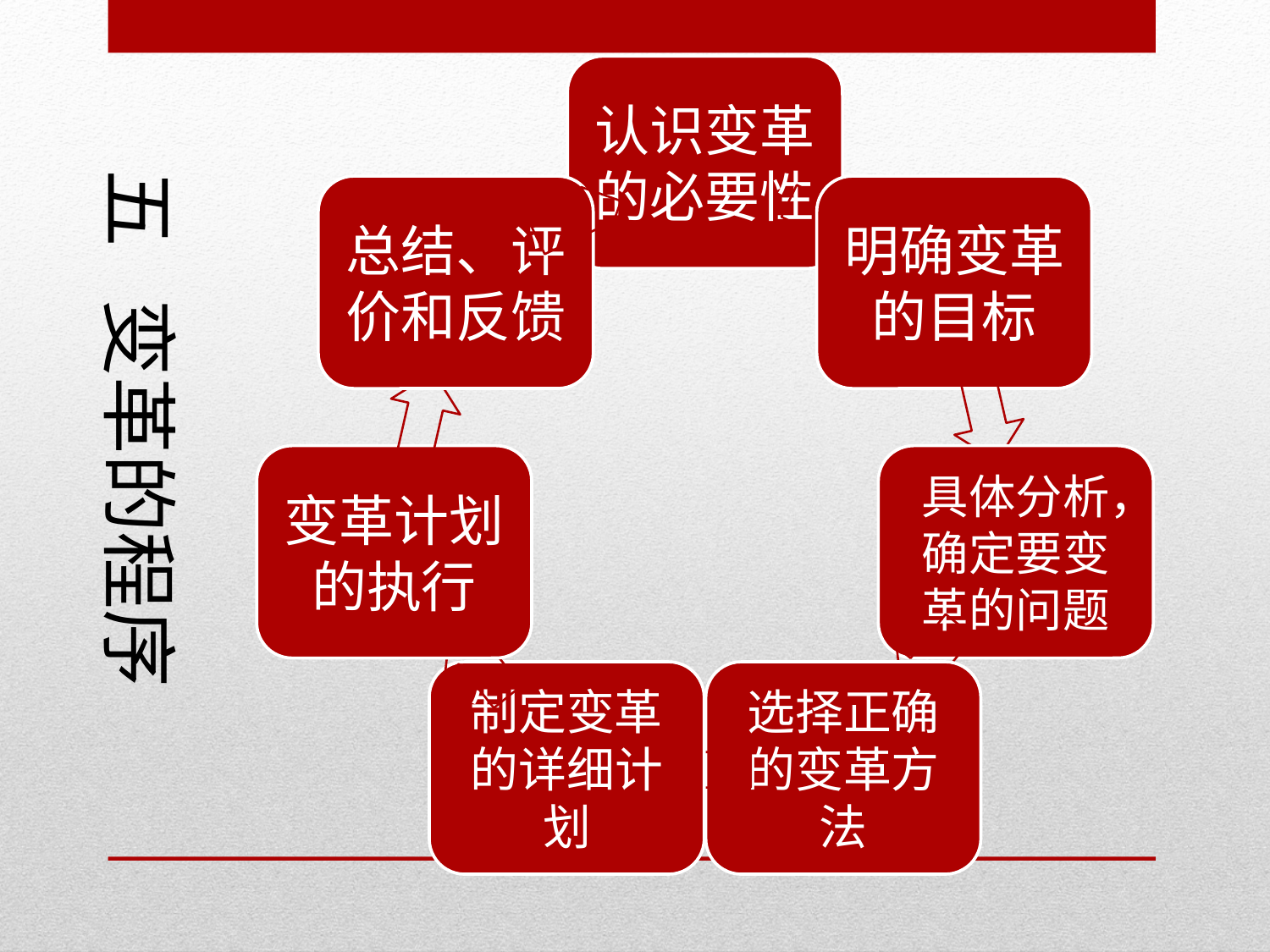

认识变革的必要性
明确变革的目标
具体分析，确定要变革的问题
选择正确的变革方法
制定变革的详细计划
总结、评价和反馈
变革计划的执行
五   变革的程序